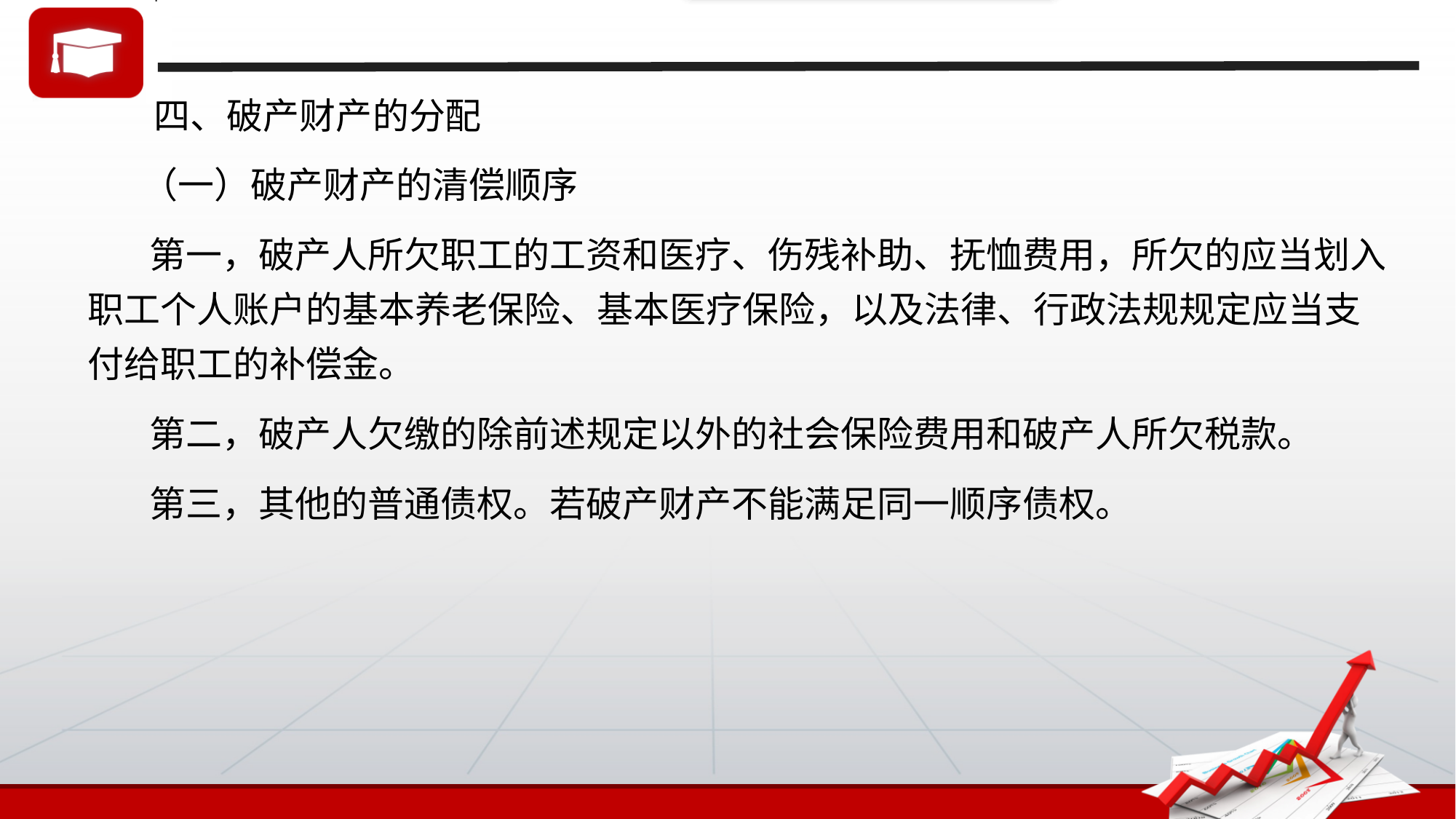

四、破产财产的分配
 （一）破产财产的清偿顺序
  第一，破产人所欠职工的工资和医疗、伤残补助、抚恤费用，所欠的应当划入职工个人账户的基本养老保险、基本医疗保险，以及法律、行政法规规定应当支付给职工的补偿金。
  第二，破产人欠缴的除前述规定以外的社会保险费用和破产人所欠税款。
  第三，其他的普通债权。若破产财产不能满足同一顺序债权。